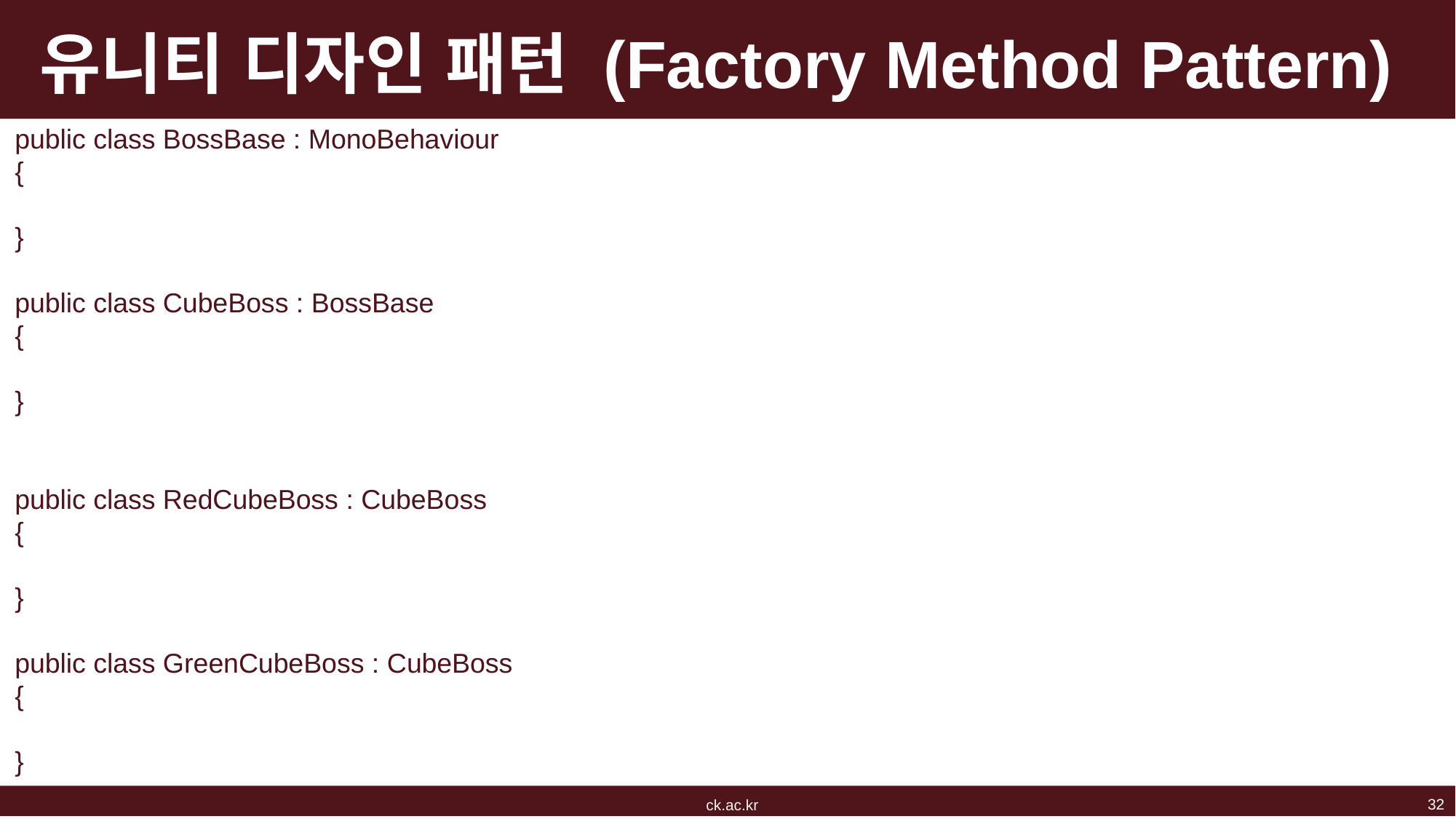

# 유니티 디자인 패턴 (Factory Method Pattern)
public class BossBase : MonoBehaviour
{

}

public class CubeBoss : BossBase
{

}

public class RedCubeBoss : CubeBoss
{

}

public class GreenCubeBoss : CubeBoss
{

}
32
ck.ac.kr